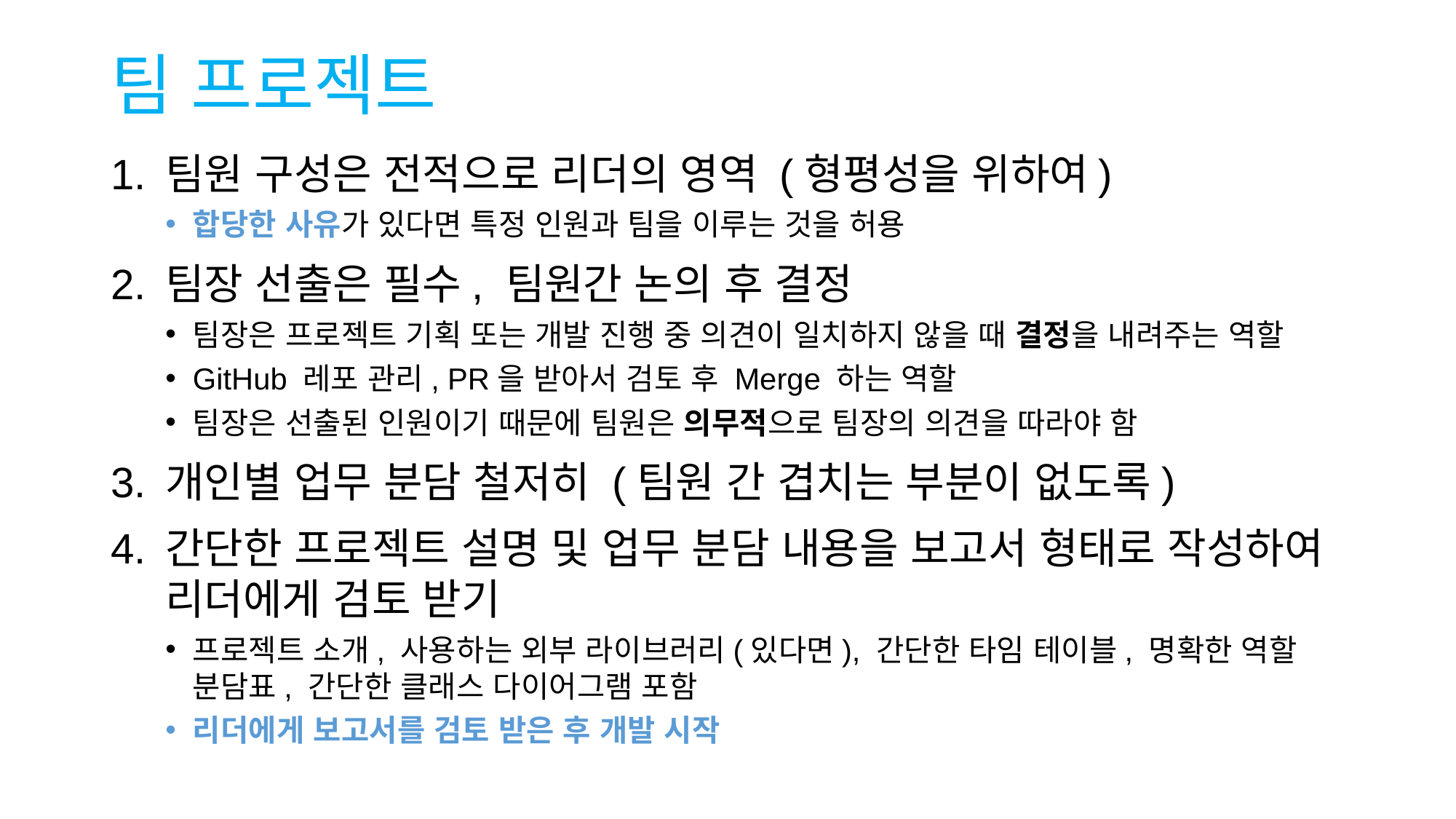

# 팀 프로젝트
팀원 구성은 전적으로 리더의 영역 (형평성을 위하여)
합당한 사유가 있다면 특정 인원과 팀을 이루는 것을 허용
팀장 선출은 필수, 팀원간 논의 후 결정
팀장은 프로젝트 기획 또는 개발 진행 중 의견이 일치하지 않을 때 결정을 내려주는 역할
GitHub 레포 관리, PR을 받아서 검토 후 Merge 하는 역할
팀장은 선출된 인원이기 때문에 팀원은 의무적으로 팀장의 의견을 따라야 함
개인별 업무 분담 철저히 (팀원 간 겹치는 부분이 없도록)
간단한 프로젝트 설명 및 업무 분담 내용을 보고서 형태로 작성하여 리더에게 검토 받기
프로젝트 소개, 사용하는 외부 라이브러리(있다면), 간단한 타임 테이블, 명확한 역할 분담표, 간단한 클래스 다이어그램 포함
리더에게 보고서를 검토 받은 후 개발 시작